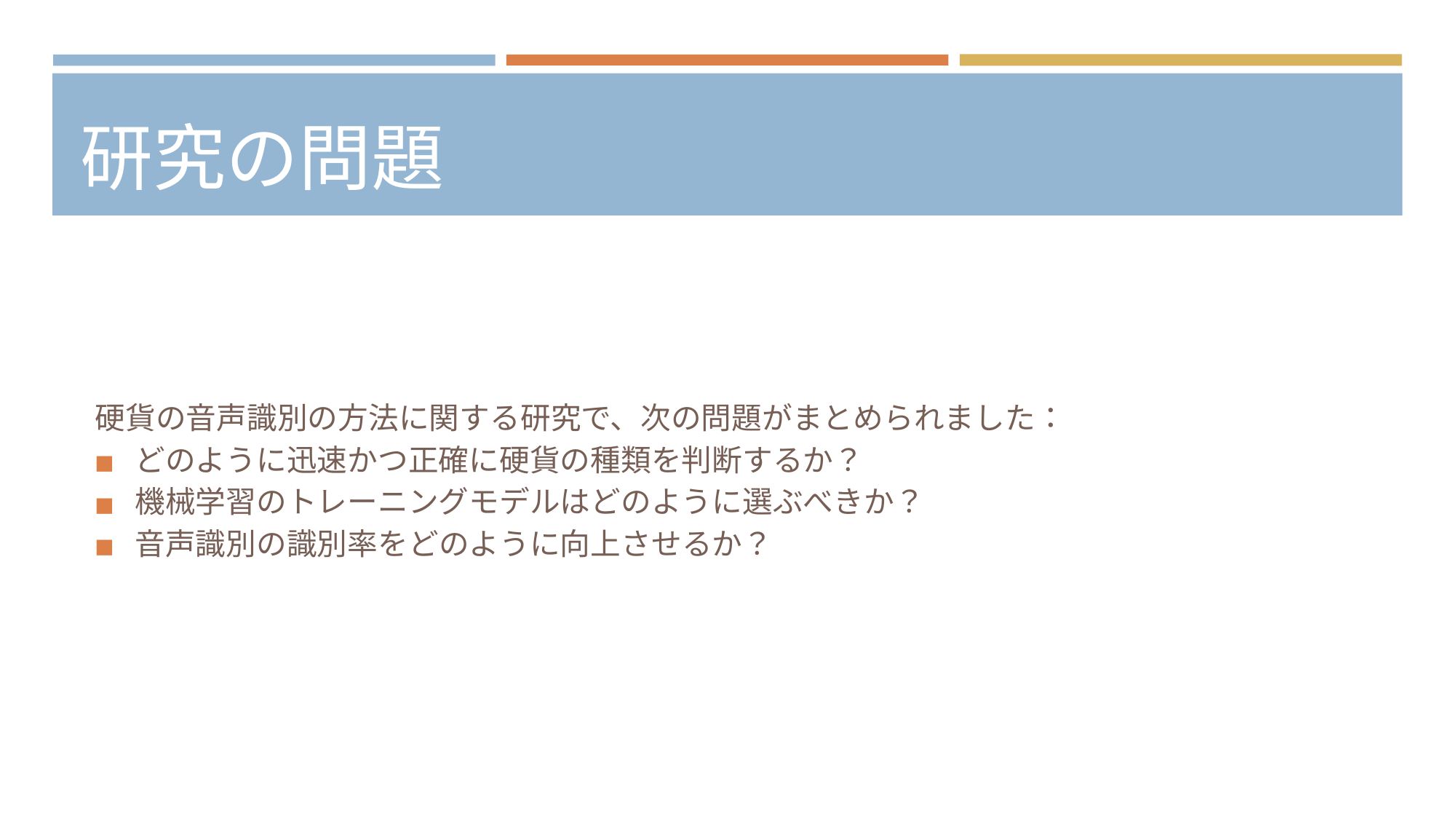

# 研究の問題
硬貨の音声識別の方法に関する研究で、次の問題がまとめられました：
どのように迅速かつ正確に硬貨の種類を判断するか？
機械学習のトレーニングモデルはどのように選ぶべきか？
音声識別の識別率をどのように向上させるか？